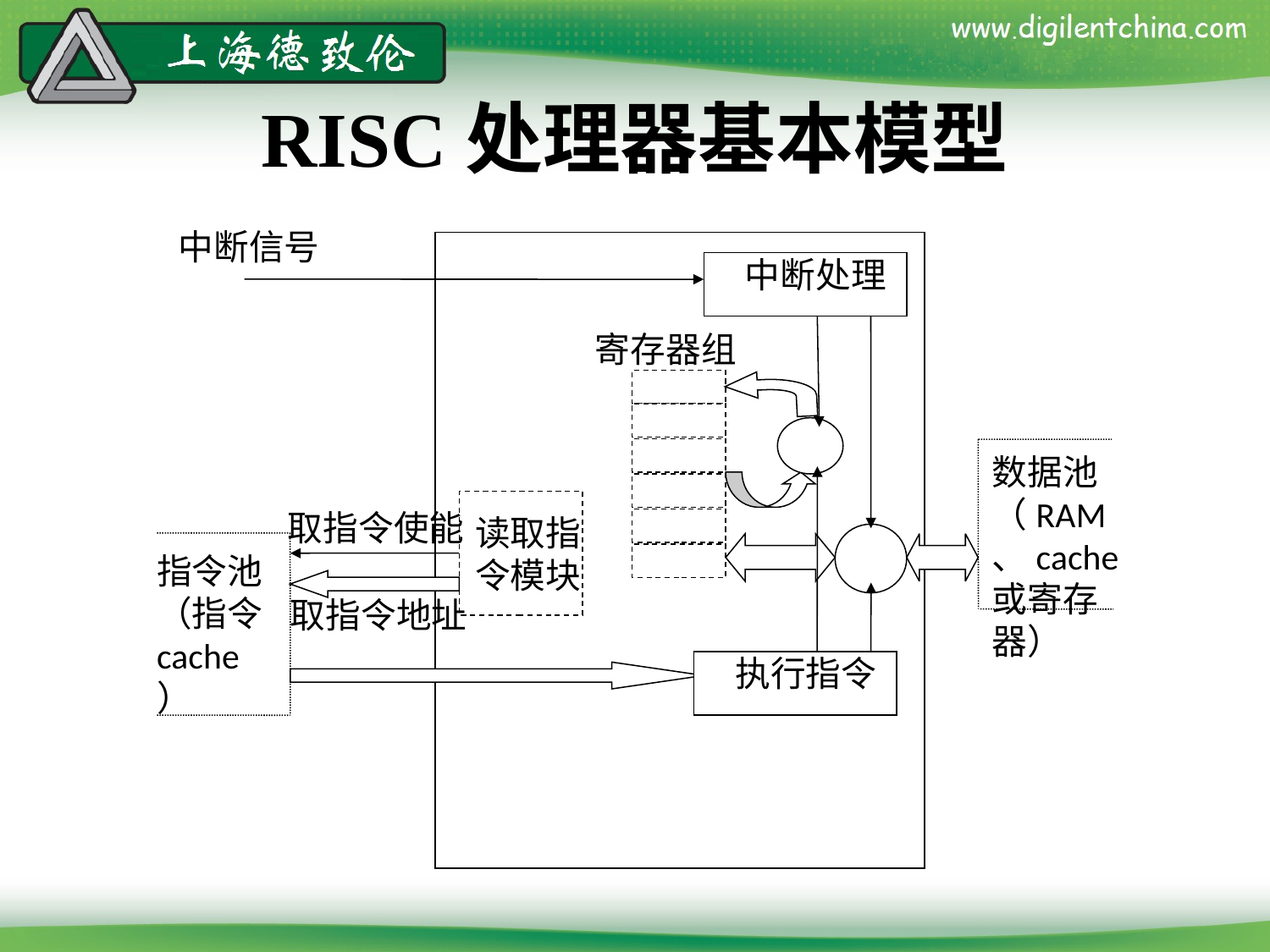

# RISC处理器基本模型

中断信号

中断处理

寄存器组

数据池（RAM、cache或寄存器）

取指令使能

读取指令模块

指令池（指令cache）

取指令地址

执行指令